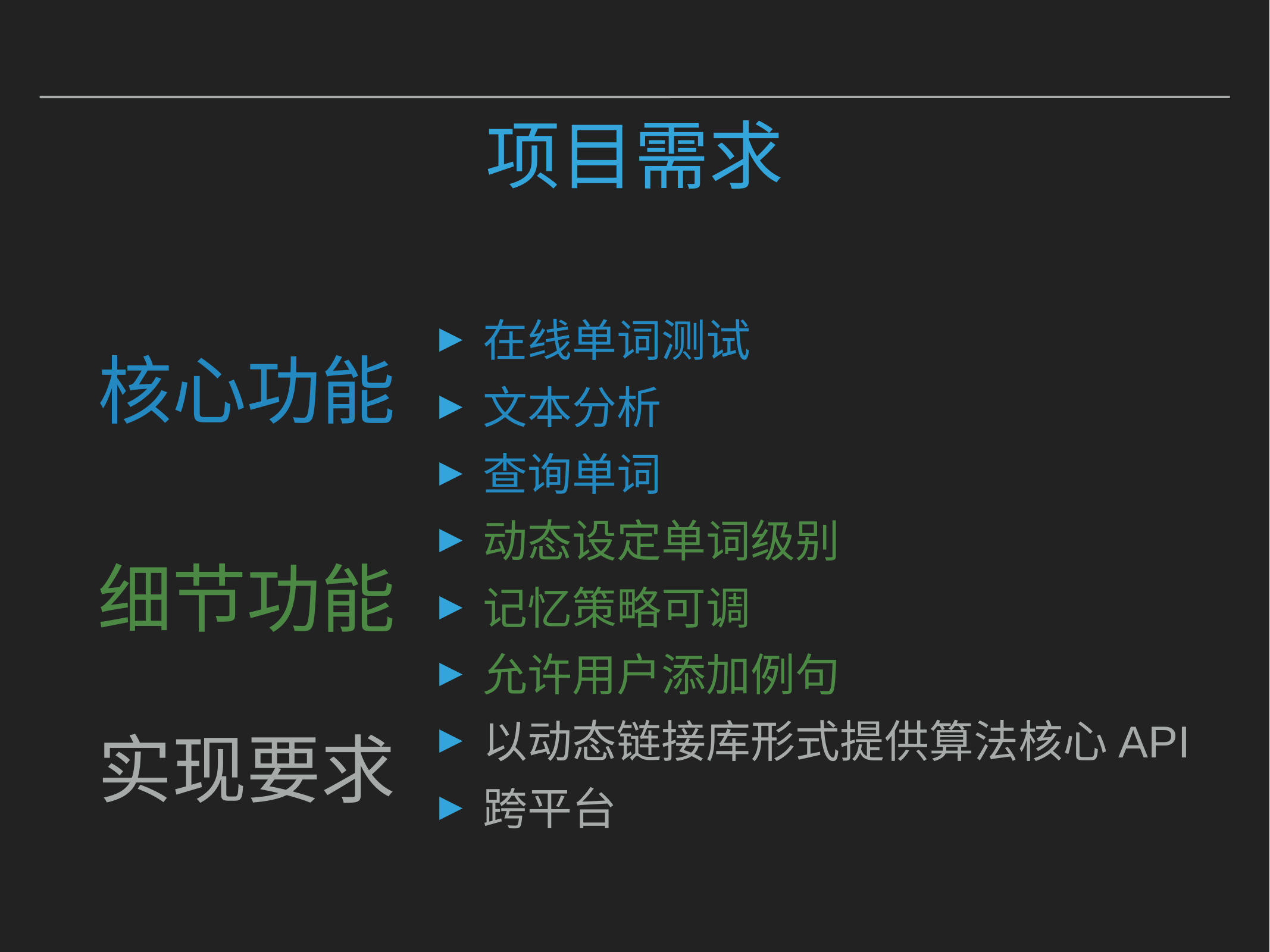

# 项目需求
在线单词测试
文本分析
查询单词
动态设定单词级别
记忆策略可调
允许用户添加例句
以动态链接库形式提供算法核心API
跨平台
核心功能
细节功能
实现要求